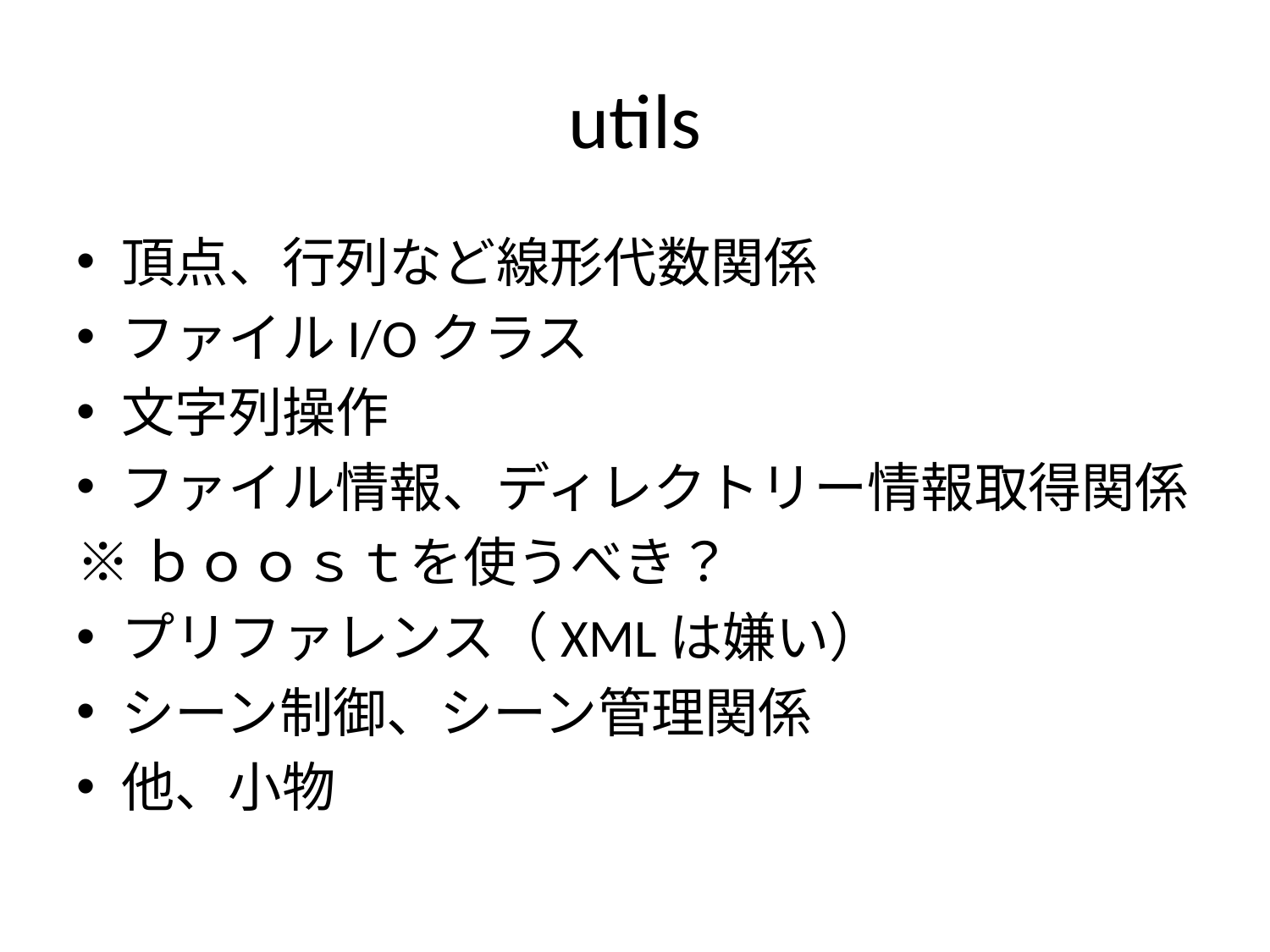

# utils
頂点、行列など線形代数関係
ファイルI/Oクラス
文字列操作
ファイル情報、ディレクトリー情報取得関係
※ｂｏｏｓｔを使うべき？
プリファレンス（XMLは嫌い）
シーン制御、シーン管理関係
他、小物